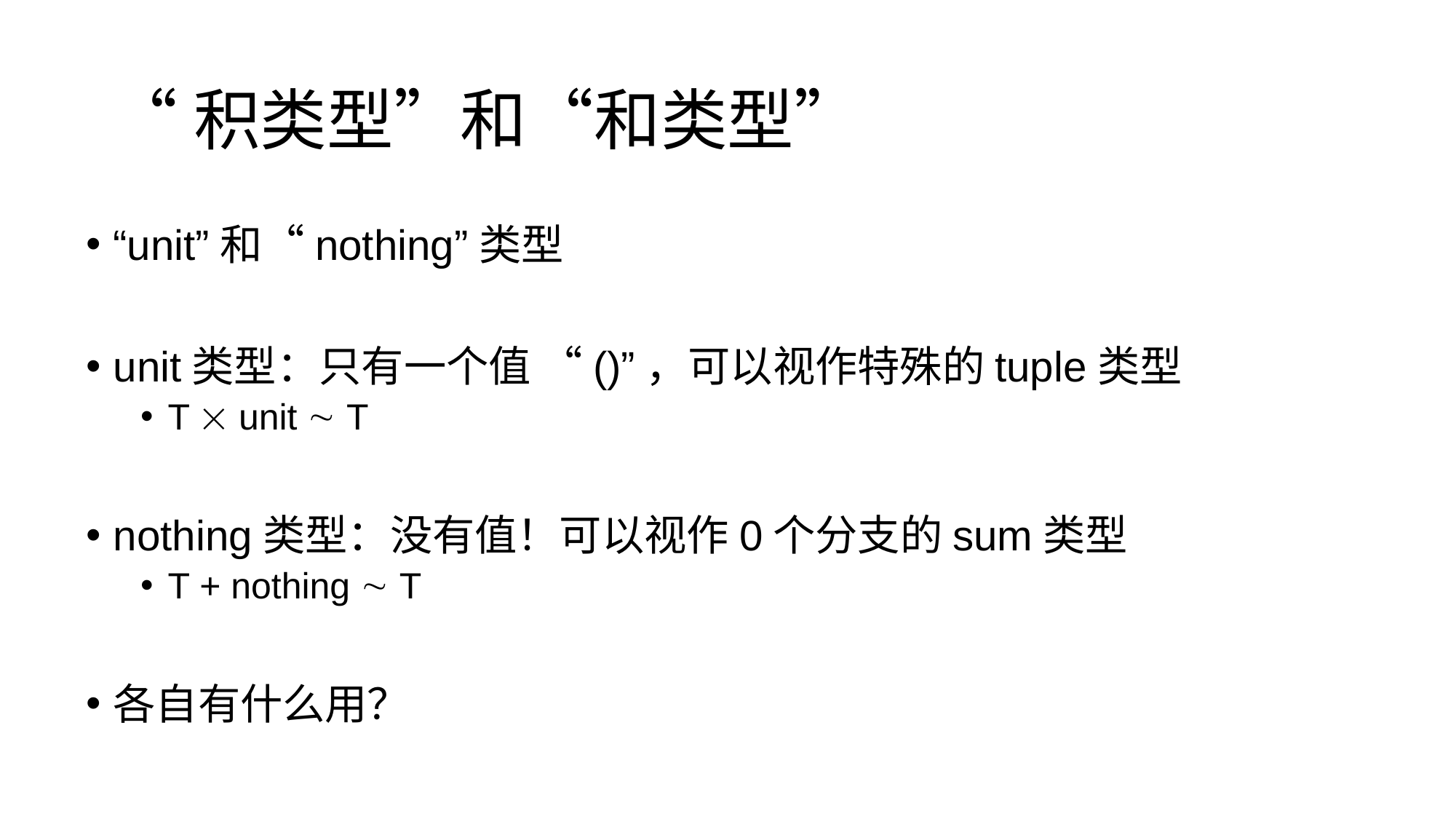

# “积类型”和“和类型”
“unit”和“nothing”类型

unit类型：只有一个值 “()”，可以视作特殊的tuple类型
T × unit ∼ T

nothing类型：没有值！可以视作0个分支的sum类型
T + nothing ∼ T

各自有什么用？